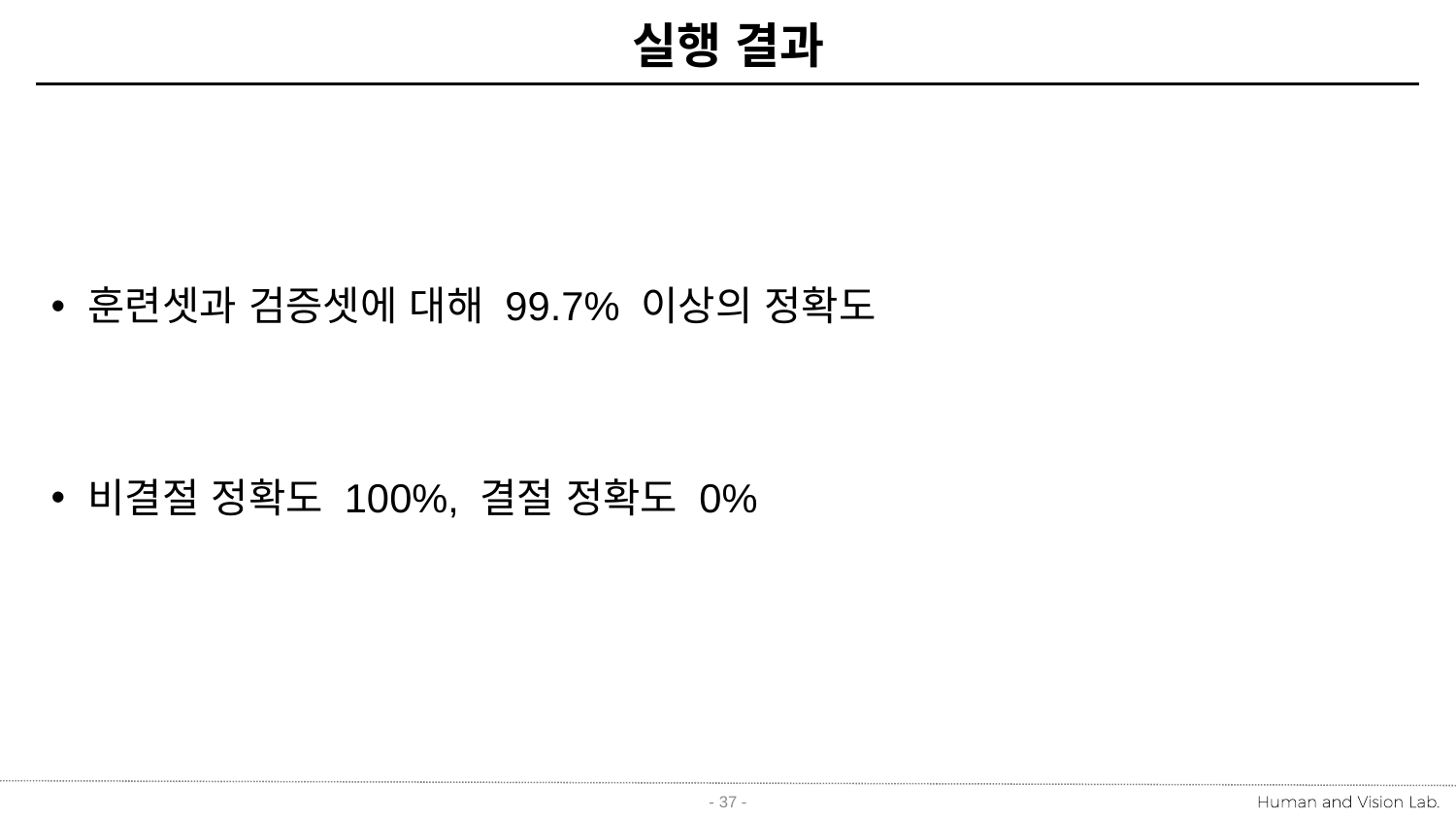

# 실행 결과
훈련셋과 검증셋에 대해 99.7% 이상의 정확도

비결절 정확도 100%, 결절 정확도 0%
- 37 -